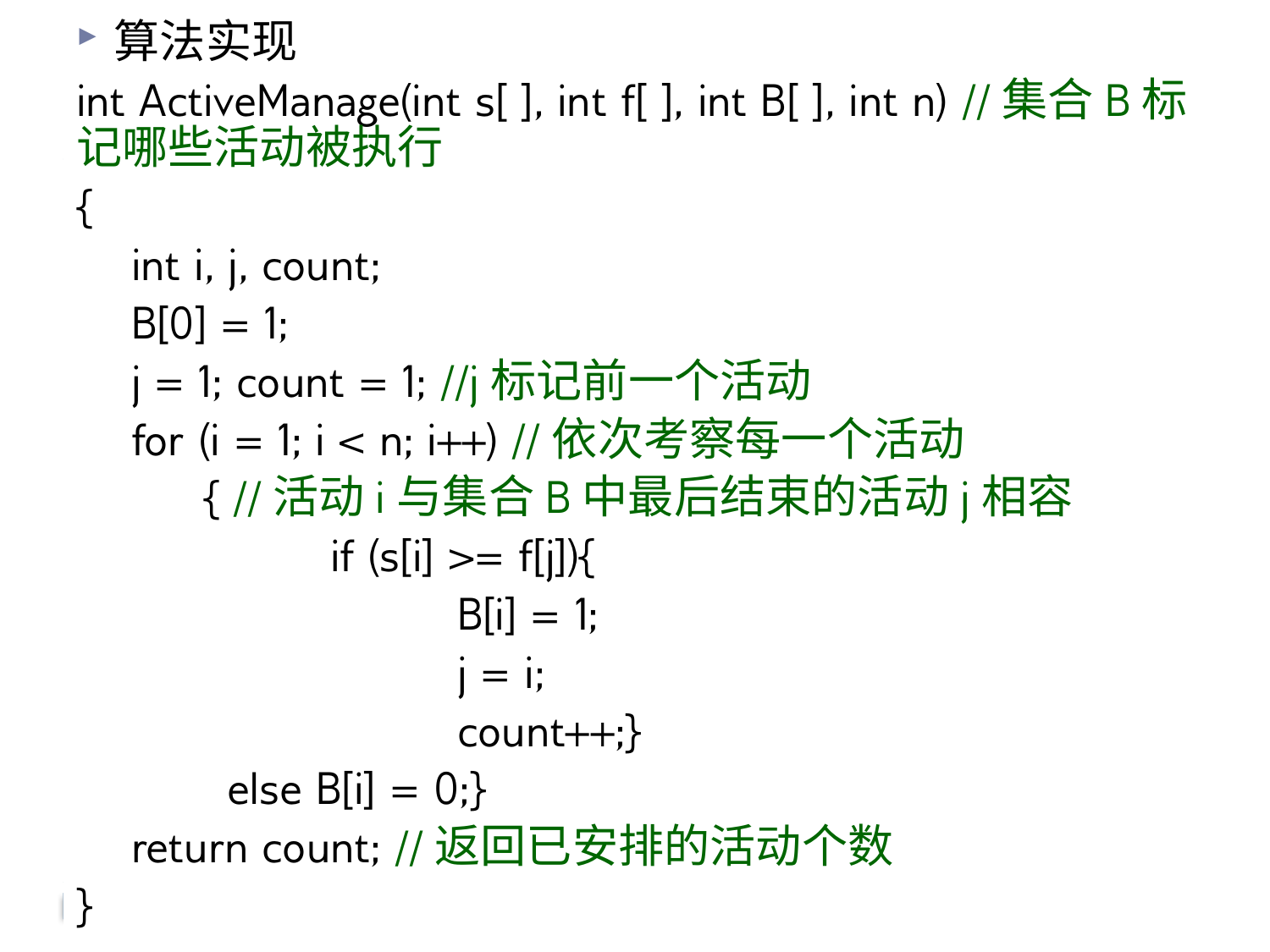

算法实现
int ActiveManage(int s[ ], int f[ ], int B[ ], int n) //集合B标记哪些活动被执行
{
    int i, j, count;
    B[0] = 1;
    j = 1; count = 1; //j标记前一个活动
    for (i = 1; i < n; i++) //依次考察每一个活动
	{ //活动i与集合B中最后结束的活动j相容
		if (s[i] >= f[j]){
			B[i] = 1;
			j = i;
			count++;}
           else B[i] = 0;}
    return count; //返回已安排的活动个数
}